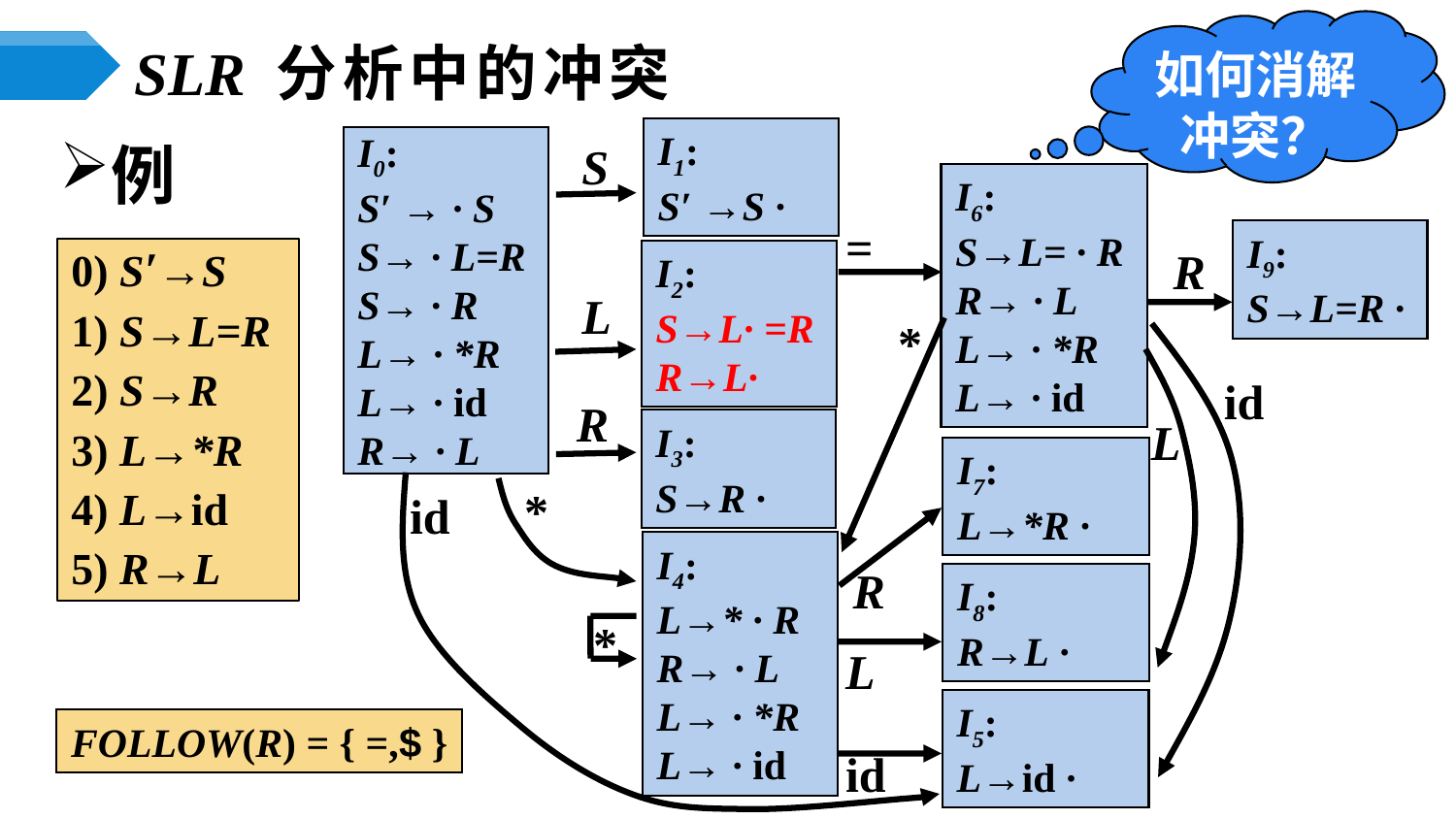

如何消解冲突？
# SLR 分析中的冲突
I1:
S′ →S ·
I0:
S′ → · S
S→ · L=R
S→ · R
L→ · *R
L→ · id
R→ · L
S
I6:
S→L= · R
R→ · L
L→ · *R
L→ · id

=
I9:
S→L=R ·
R
I2:
S→L· =R
R→L·

L

*

id
R
L
I3:
S→R ·
I7:
L→*R ·

*

id

I4:
L→* · R
R→ · L
L→ · *R
L→ · id
R
I8:
R→L ·
*

L

I5:
L→id ·
id

例
0) S′→S
1) S→L=R
2) S→R
3) L→*R
4) L→id
5) R→L
FOLLOW(R) = { =,$ }